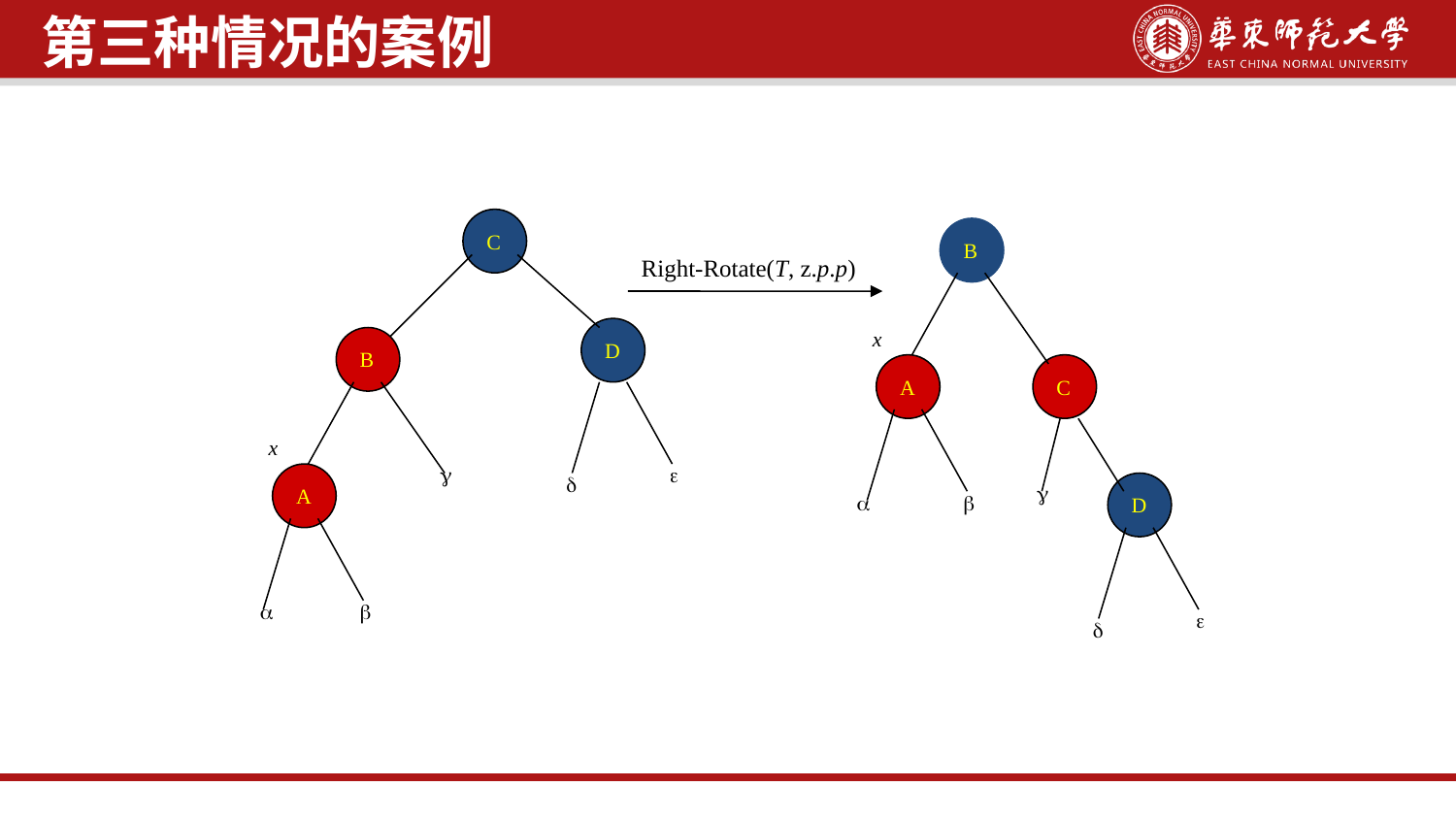

第三种情况的案例
C
B
Right-Rotate(T, z.p.p)

D
x
B
A
C

x
γ
ε
A
δ
γ
D
α
β

α
β
ε
δ